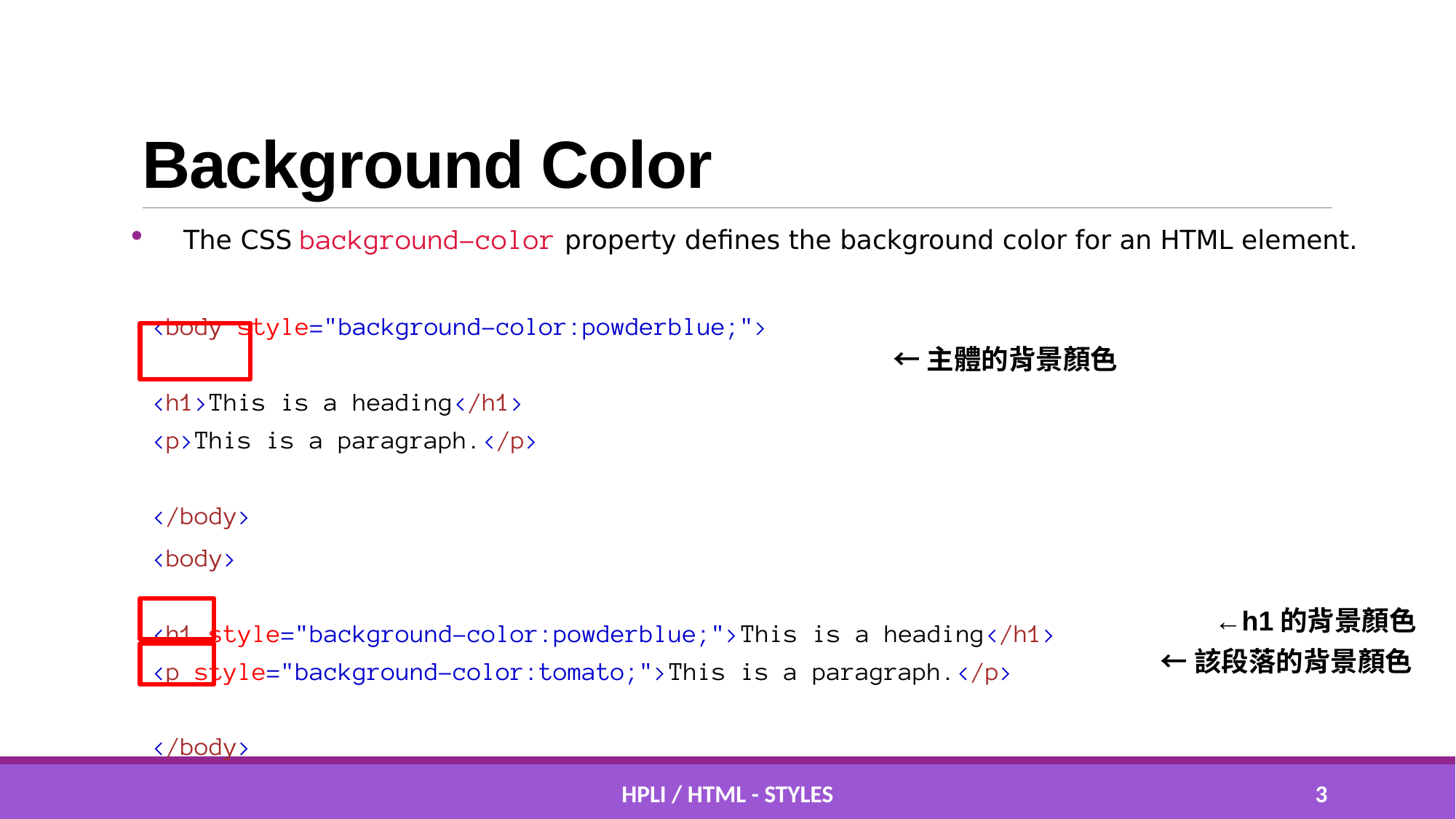

# Background Color
The CSS background-color property defines the background color for an HTML element.

<body style="background-color:powderblue;">
<h1>This is a heading</h1>
<p>This is a paragraph.</p>
</body>
<body>
<h1 style="background-color:powderblue;">This is a heading</h1>
<p style="background-color:tomato;">This is a paragraph.</p>
</body>

←主體的背景顏色

←h1的背景顏色
←該段落的背景顏色

HPLI / HTML - STYLES
3